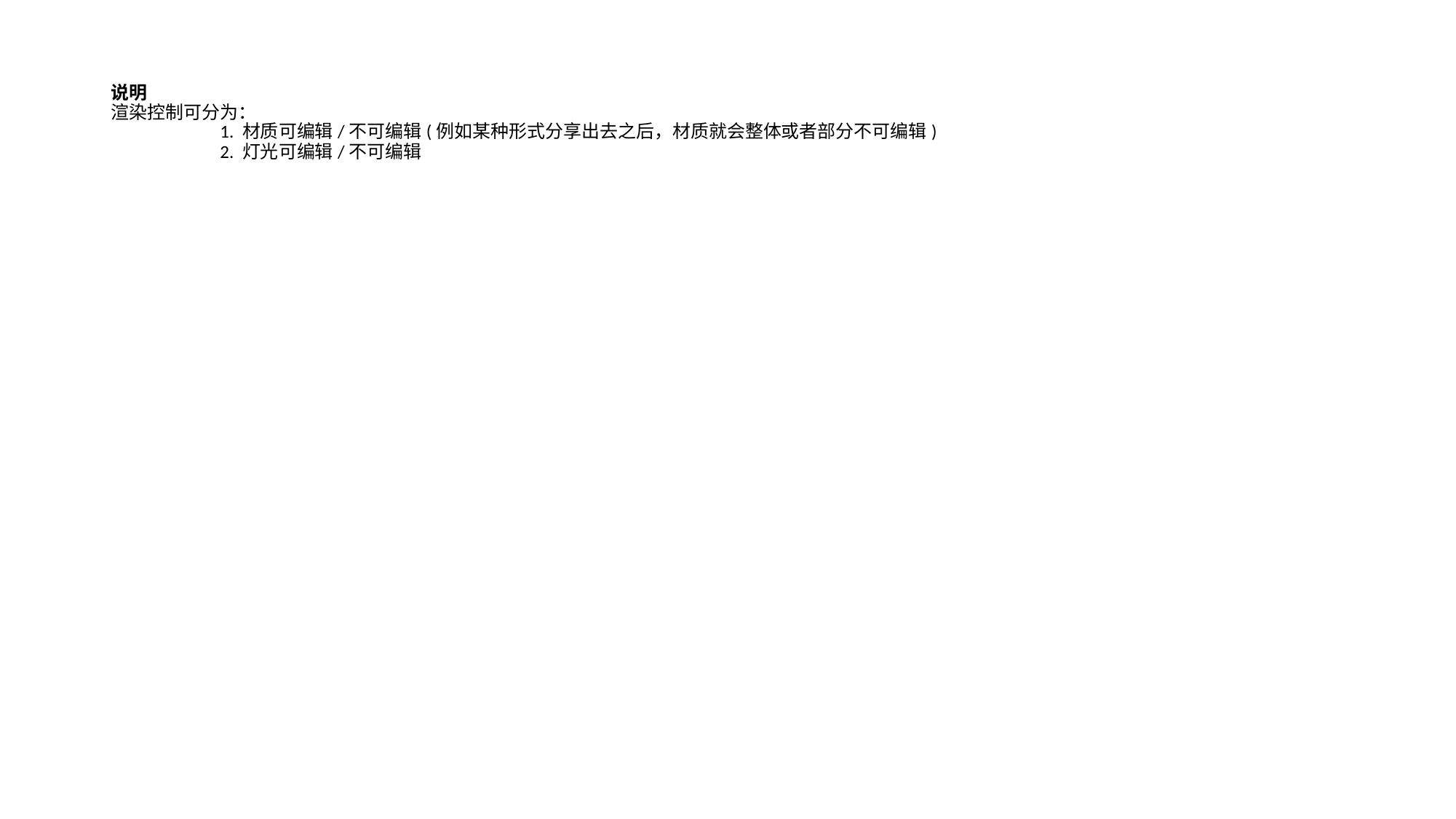

# 说明 渲染控制可分为： 1. 材质可编辑/不可编辑(例如某种形式分享出去之后，材质就会整体或者部分不可编辑) 2. 灯光可编辑/不可编辑